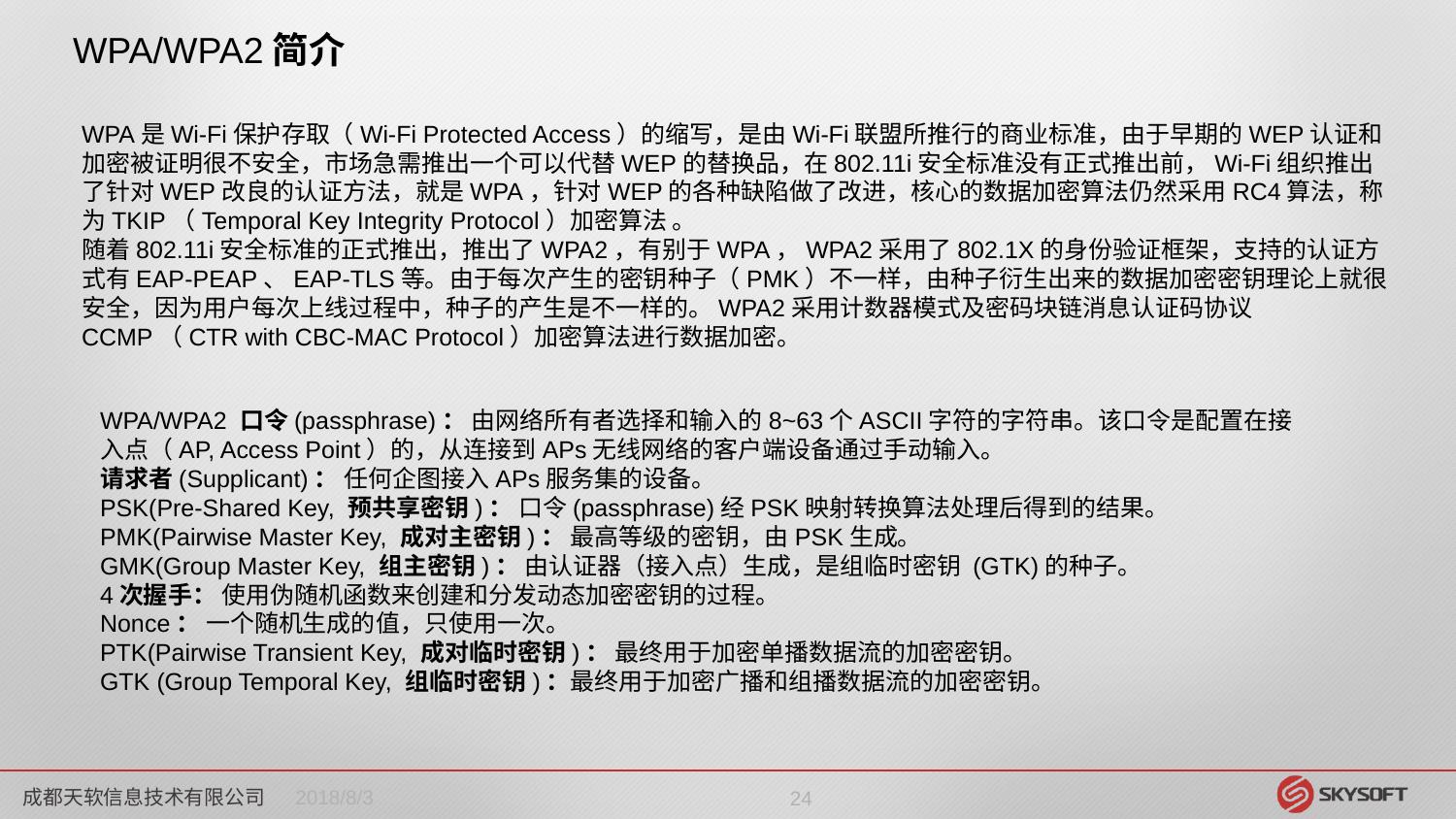

WPA/WPA2简介
WPA是Wi-Fi保护存取（Wi-Fi Protected Access）的缩写，是由Wi-Fi联盟所推行的商业标准，由于早期的WEP认证和加密被证明很不安全，市场急需推出一个可以代替WEP的替换品，在802.11i安全标准没有正式推出前，Wi-Fi组织推出了针对WEP改良的认证方法，就是WPA，针对WEP的各种缺陷做了改进，核心的数据加密算法仍然采用RC4算法，称为TKIP（Temporal Key Integrity Protocol）加密算法 。
随着802.11i安全标准的正式推出，推出了WPA2，有别于WPA，WPA2采用了802.1X的身份验证框架，支持的认证方式有EAP-PEAP、EAP-TLS等。由于每次产生的密钥种子（PMK）不一样，由种子衍生出来的数据加密密钥理论上就很安全，因为用户每次上线过程中，种子的产生是不一样的。WPA2采用计数器模式及密码块链消息认证码协议CCMP（CTR with CBC-MAC Protocol）加密算法进行数据加密。
WPA/WPA2 口令(passphrase)： 由网络所有者选择和输入的8~63个ASCII字符的字符串。该口令是配置在接入点（AP, Access Point）的，从连接到APs无线网络的客户端设备通过手动输入。
请求者(Supplicant)： 任何企图接入APs服务集的设备。
PSK(Pre-Shared Key, 预共享密钥)： 口令(passphrase)经PSK映射转换算法处理后得到的结果。
PMK(Pairwise Master Key, 成对主密钥)： 最高等级的密钥，由PSK生成。
GMK(Group Master Key, 组主密钥)： 由认证器（接入点）生成，是组临时密钥 (GTK)的种子。
4次握手： 使用伪随机函数来创建和分发动态加密密钥的过程。
Nonce： 一个随机生成的值，只使用一次。
PTK(Pairwise Transient Key, 成对临时密钥)： 最终用于加密单播数据流的加密密钥。
GTK (Group Temporal Key, 组临时密钥)：最终用于加密广播和组播数据流的加密密钥。
成都天软信息技术有限公司
2018/8/3
24